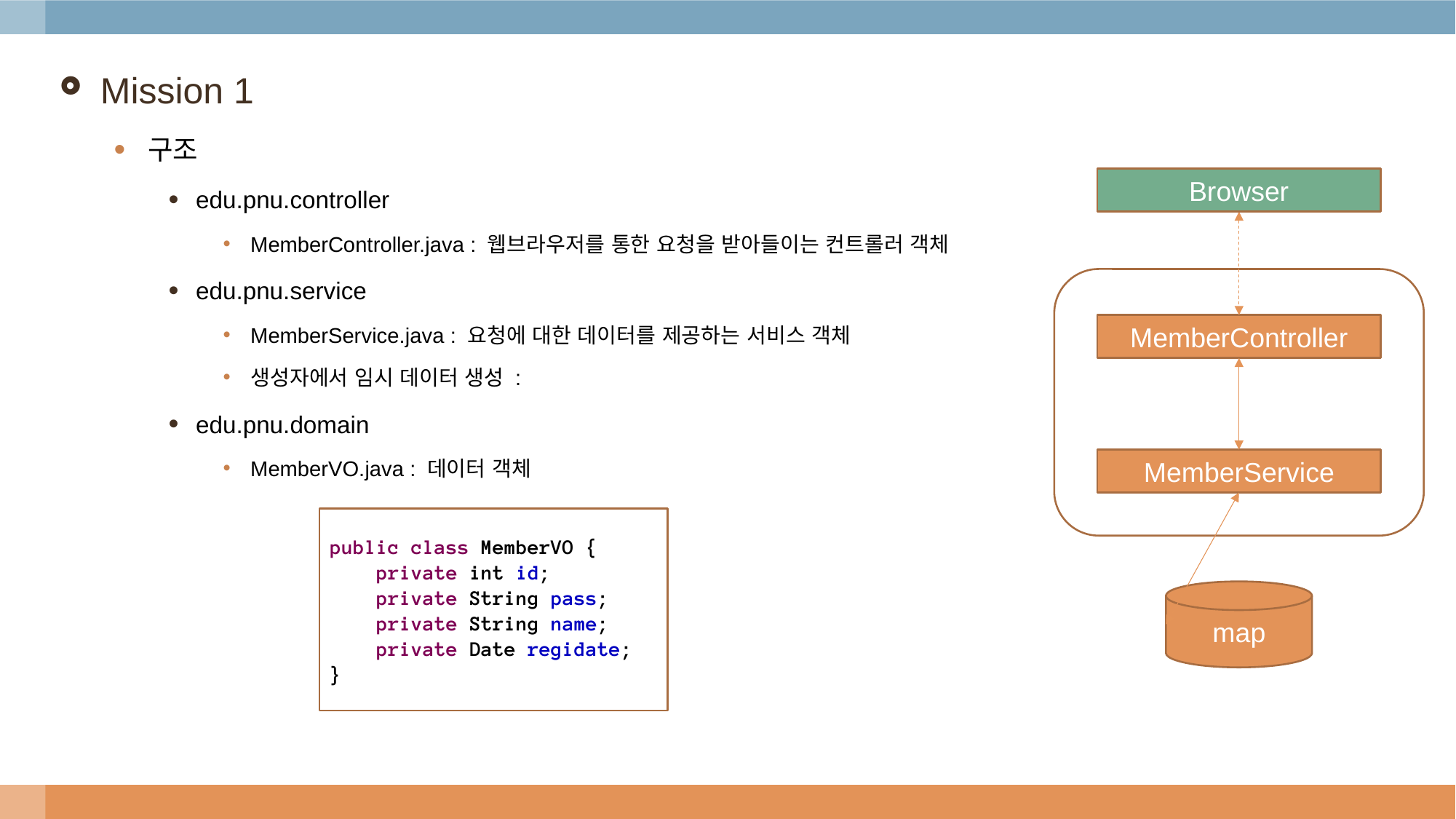

Mission 1
구조
edu.pnu.controller
MemberController.java : 웹브라우저를 통한 요청을 받아들이는 컨트롤러 객체
edu.pnu.service
MemberService.java : 요청에 대한 데이터를 제공하는 서비스 객체
생성자에서 임시 데이터 생성 :
edu.pnu.domain
MemberVO.java : 데이터 객체

Browser

MemberController
MemberService
public class MemberVO {
    private int id;
    private String pass;
    private String name;
    private Date regidate;
}
map